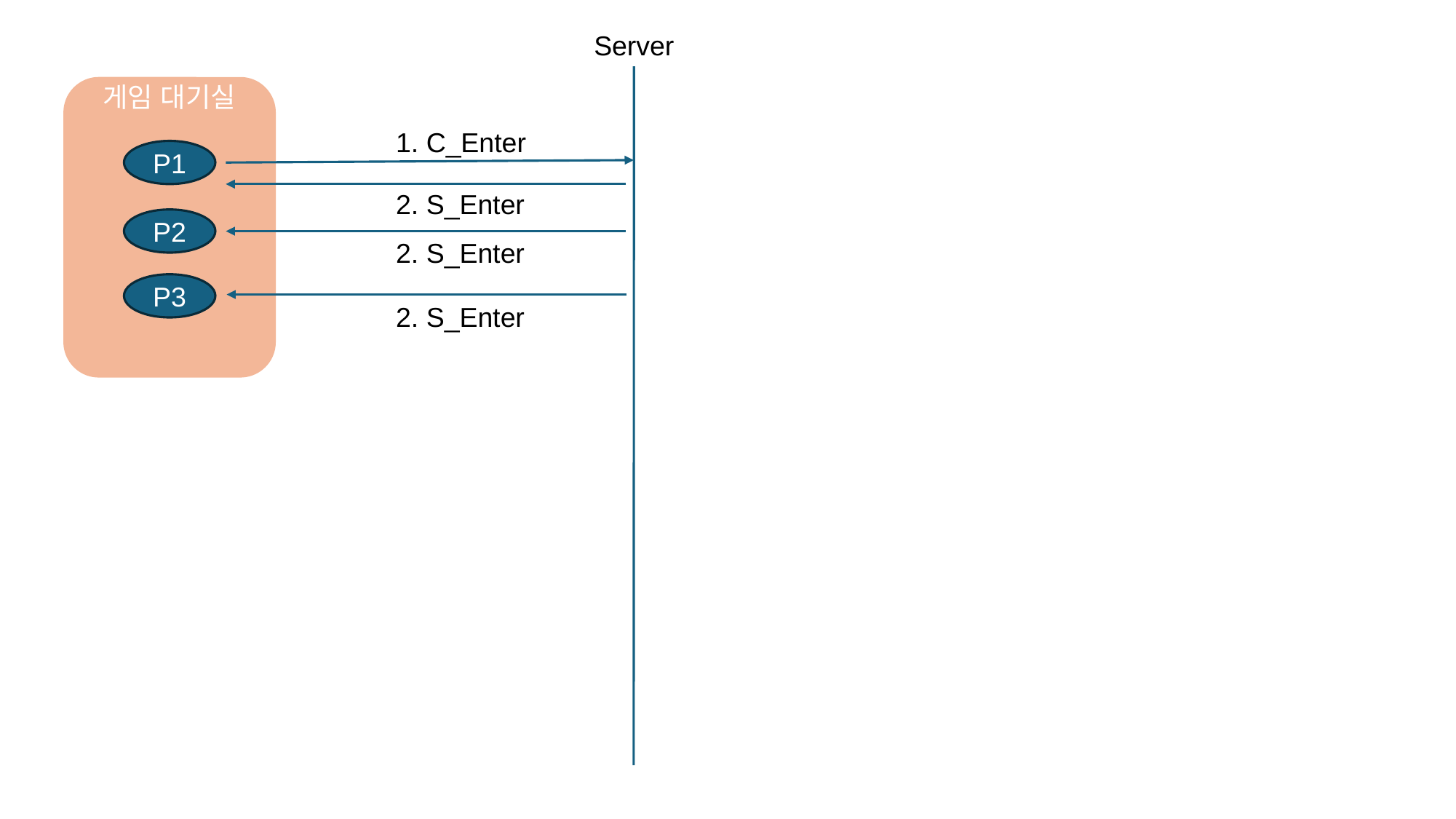

Server
게임 대기실

P1
P2
P3
1. C_Enter
2. S_Enter
2. S_Enter
2. S_Enter